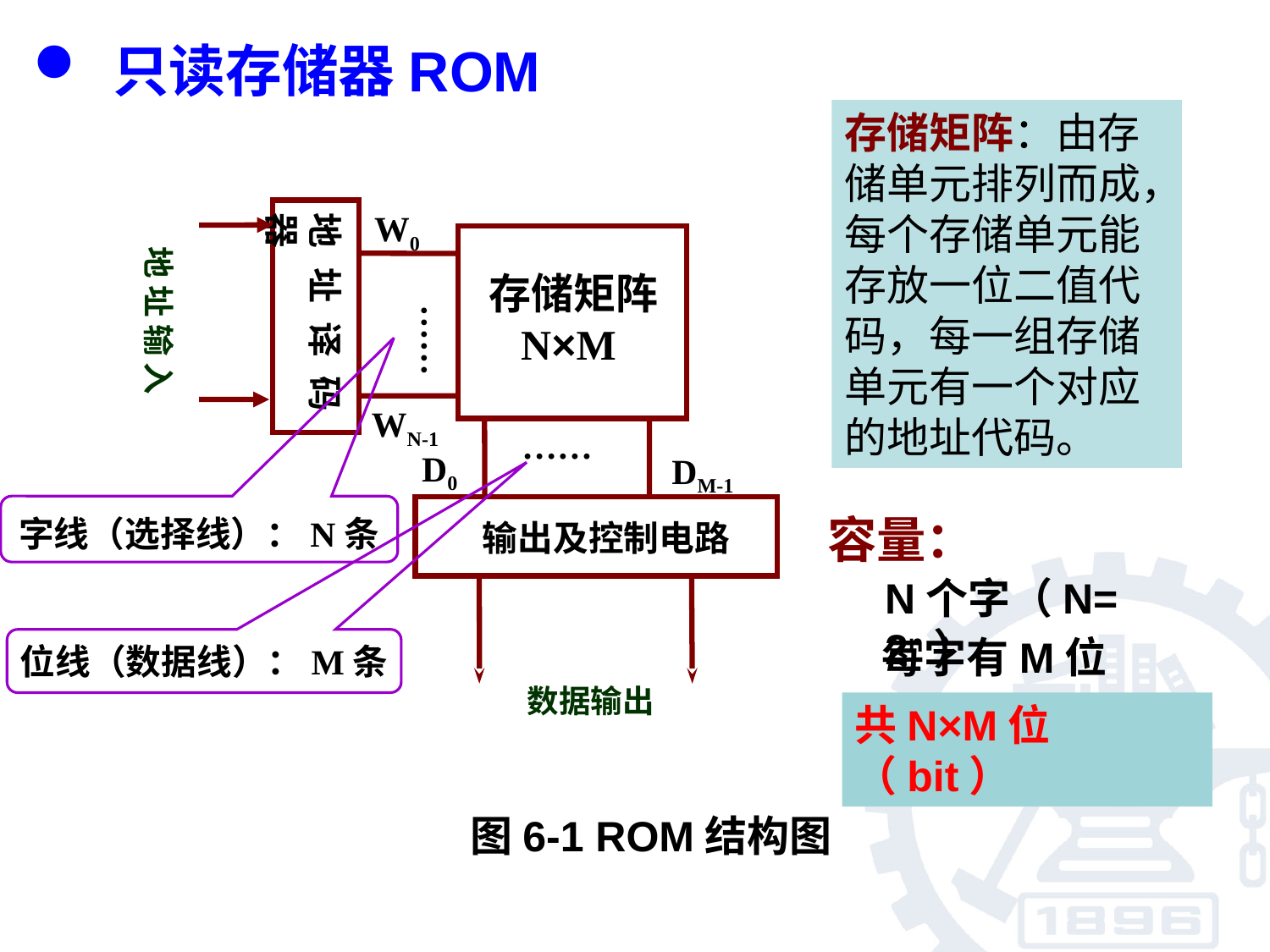

只读存储器ROM
存储矩阵：由存储单元排列而成，每个存储单元能存放一位二值代码，每一组存储单元有一个对应的地址代码。

地 址 译 码 器

地 址 输 入

W0

……

WN-1

存储矩阵
   N×M
……

D0
DM-1
字线（选择线）：N条

    输出及控制电路
容量：
N个字（N= 2n）

 数据输出
每字有M位
位线（数据线）：M条
共N×M位（bit）
图6-1 ROM结构图